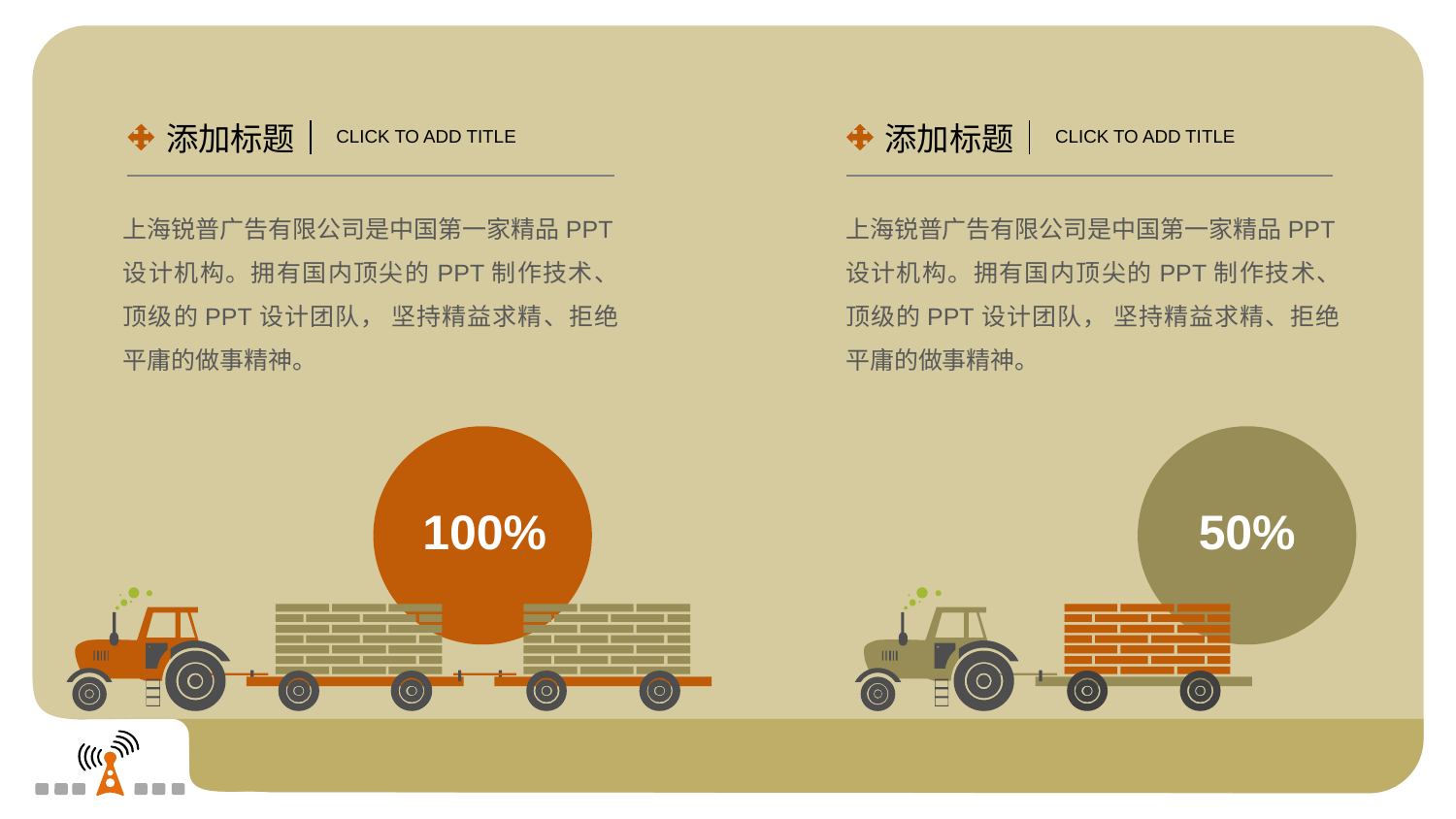

添加标题
CLICK TO ADD TITLE

添加标题
CLICK TO ADD TITLE

上海锐普广告有限公司是中国第一家精品PPT设计机构。拥有国内顶尖的PPT制作技术、顶级的PPT设计团队， 坚持精益求精、拒绝平庸的做事精神。
上海锐普广告有限公司是中国第一家精品PPT设计机构。拥有国内顶尖的PPT制作技术、顶级的PPT设计团队， 坚持精益求精、拒绝平庸的做事精神。

100%

50%